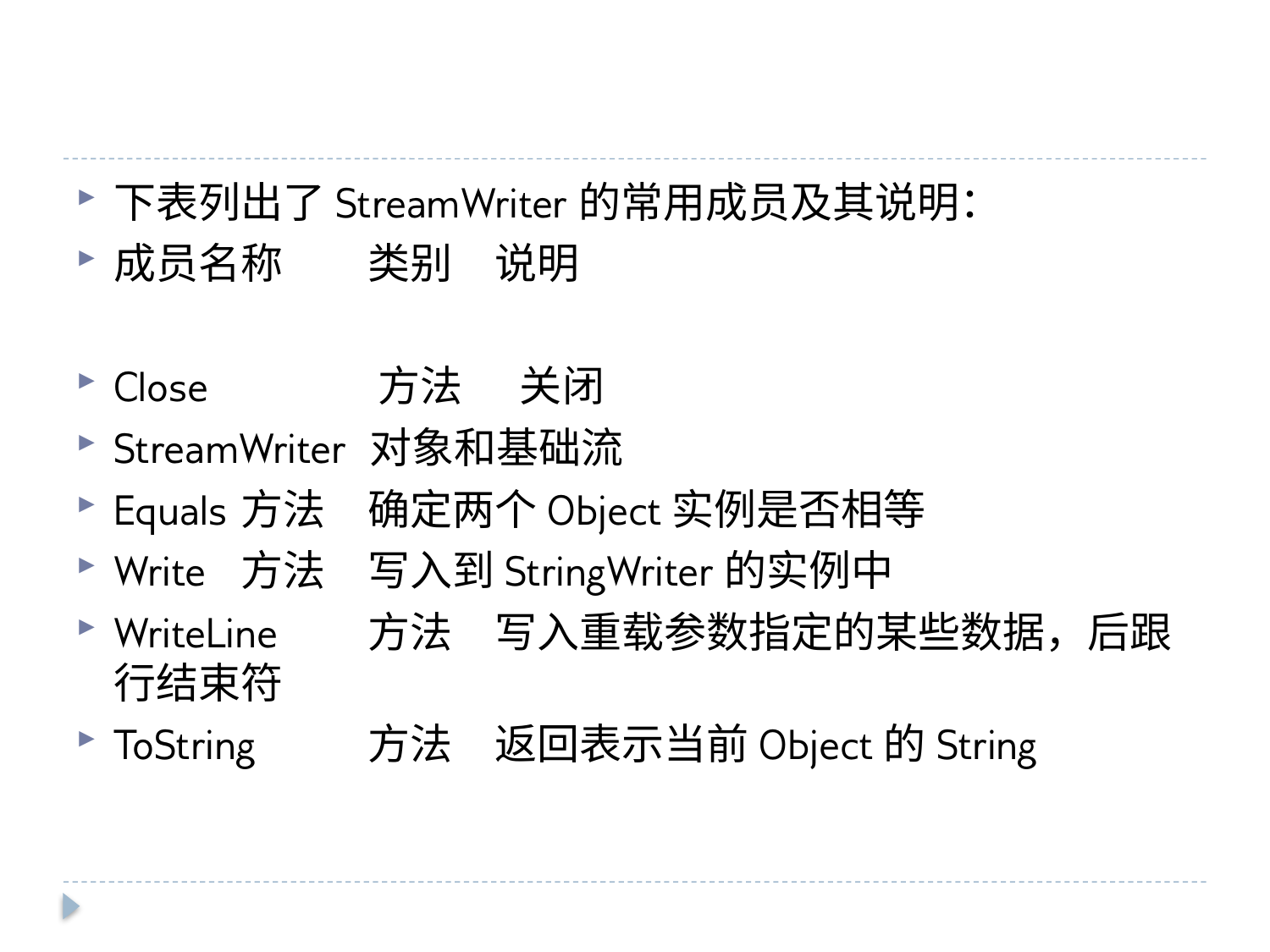

#
下表列出了StreamWriter的常用成员及其说明：
成员名称	类别	说明

Close	          方法      关闭
StreamWriter 对象和基础流
Equals	方法	确定两个Object实例是否相等
Write	方法	写入到StringWriter的实例中
WriteLine	方法	写入重载参数指定的某些数据，后跟行结束符
ToString	方法	返回表示当前Object的String